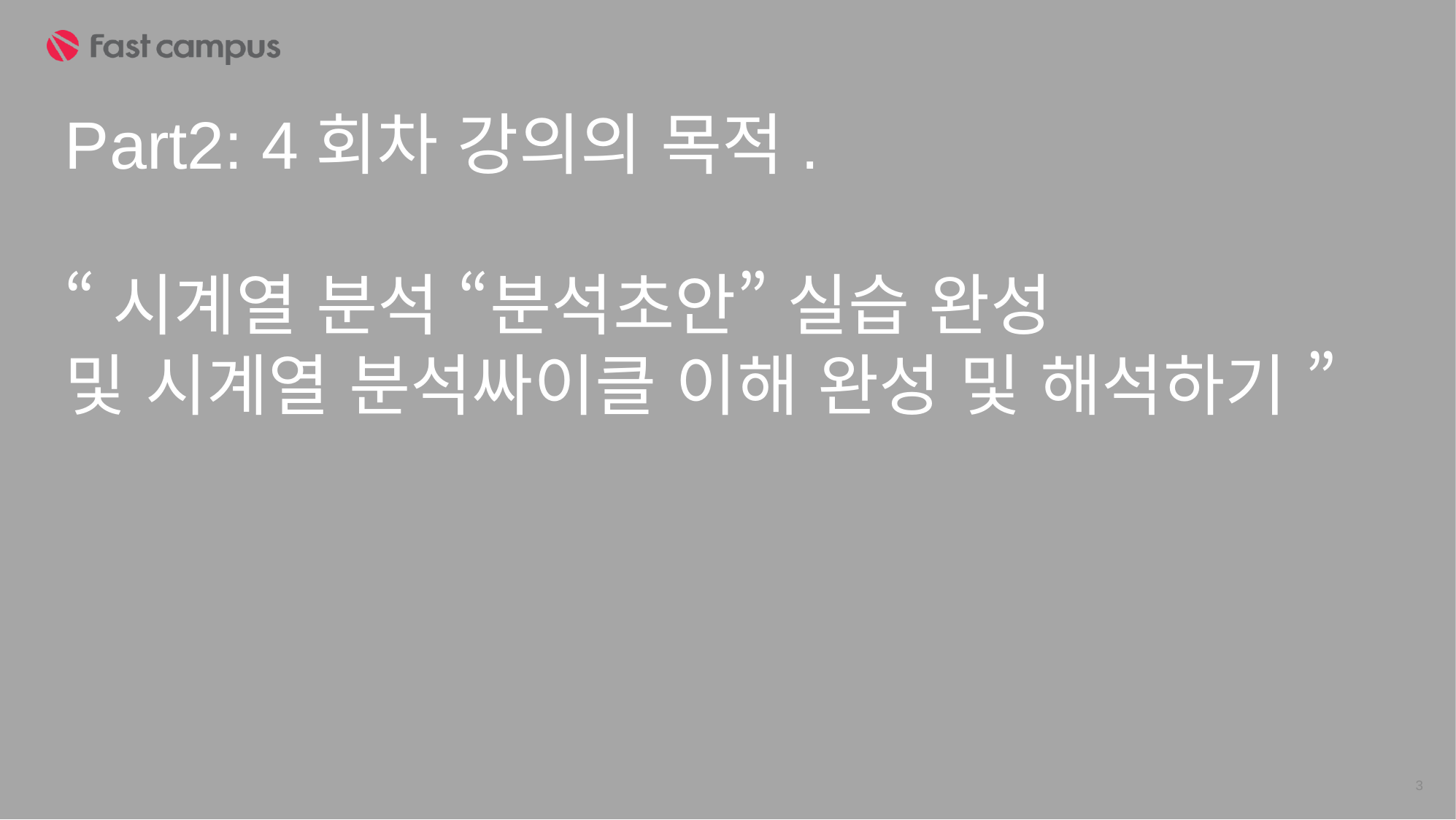

Part2: 4회차 강의의 목적.

“시계열 분석 “분석초안” 실습 완성
및 시계열 분석싸이클 이해 완성 및 해석하기 ”
3